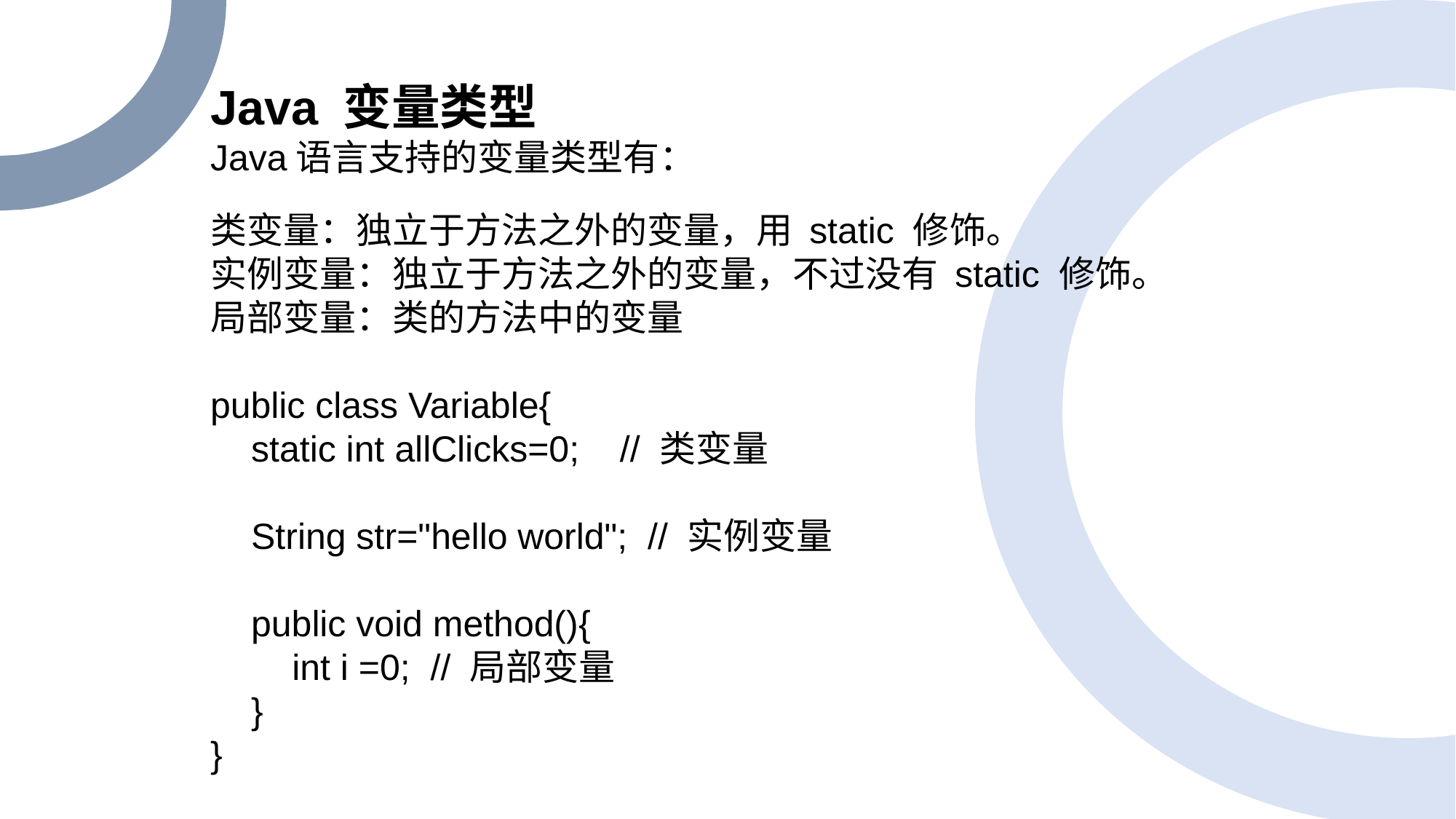

Java 变量类型
Java语言支持的变量类型有：

类变量：独立于方法之外的变量，用 static 修饰。
实例变量：独立于方法之外的变量，不过没有 static 修饰。
局部变量：类的方法中的变量
public class Variable{
    static int allClicks=0;    // 类变量

    String str="hello world";  // 实例变量

    public void method(){
        int i =0;  // 局部变量
    }
}